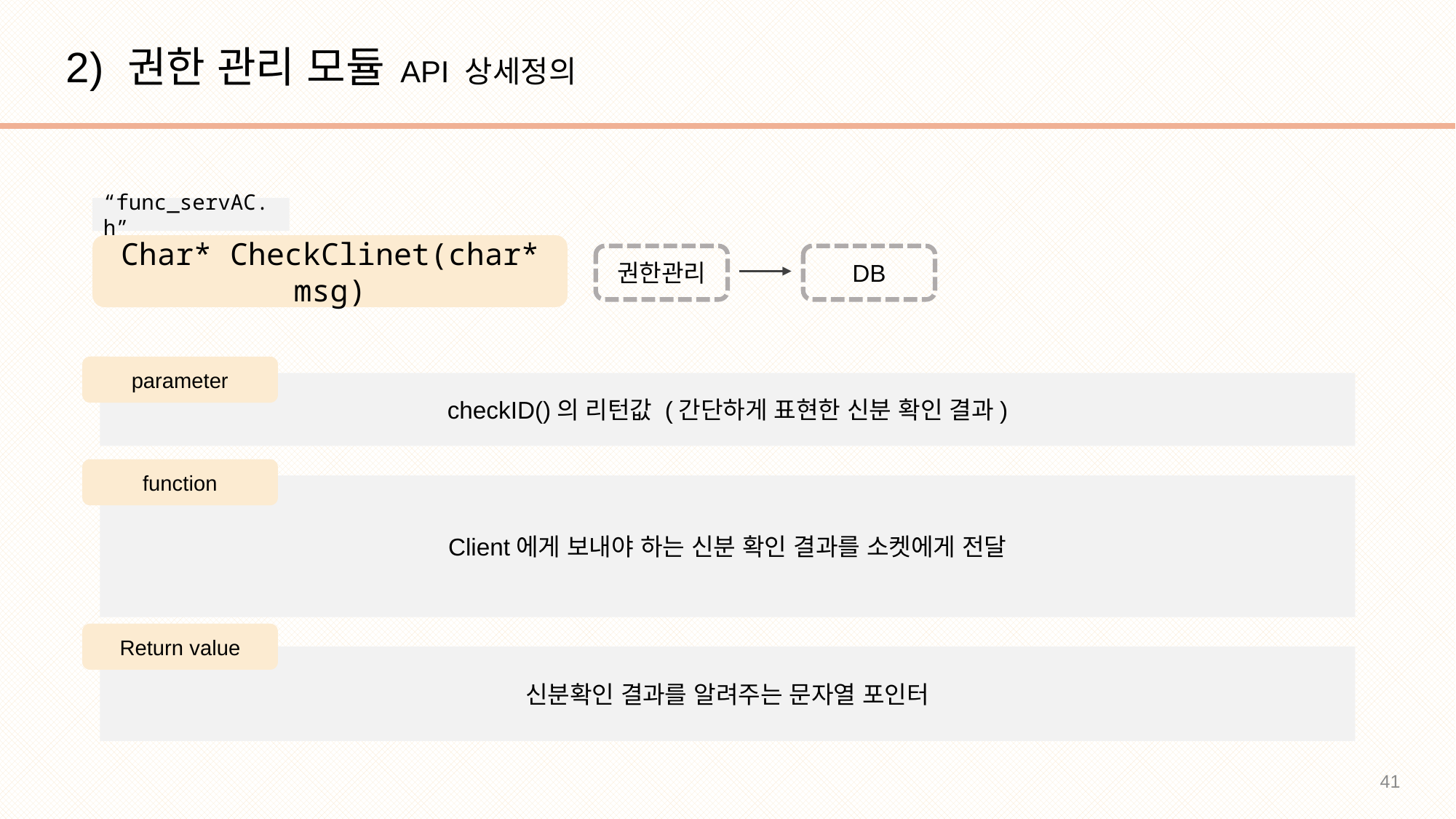

권한 관리 모듈 API 상세정의
“func_servAC.h”
Char* CheckClinet(char* msg)
권한관리
DB
parameter
checkID()의 리턴값 (간단하게 표현한 신분 확인 결과)
function
Client에게 보내야 하는 신분 확인 결과를 소켓에게 전달
Return value
신분확인 결과를 알려주는 문자열 포인터
41